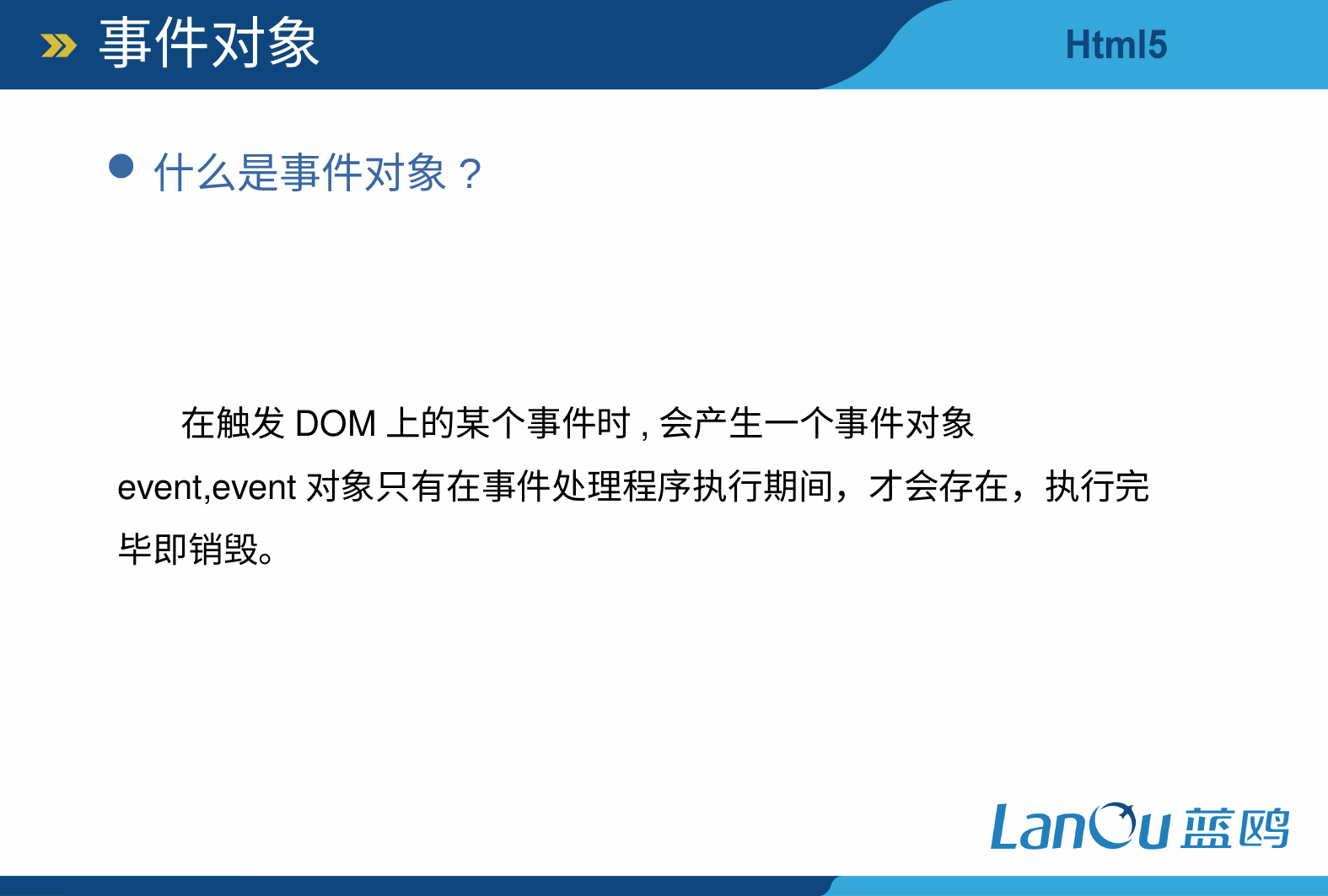

事件对象
什么是事件对象?
       在触发DOM上的某个事件时,会产生一个事件对象event,event对象只有在事件处理程序执行期间，才会存在，执行完毕即销毁。